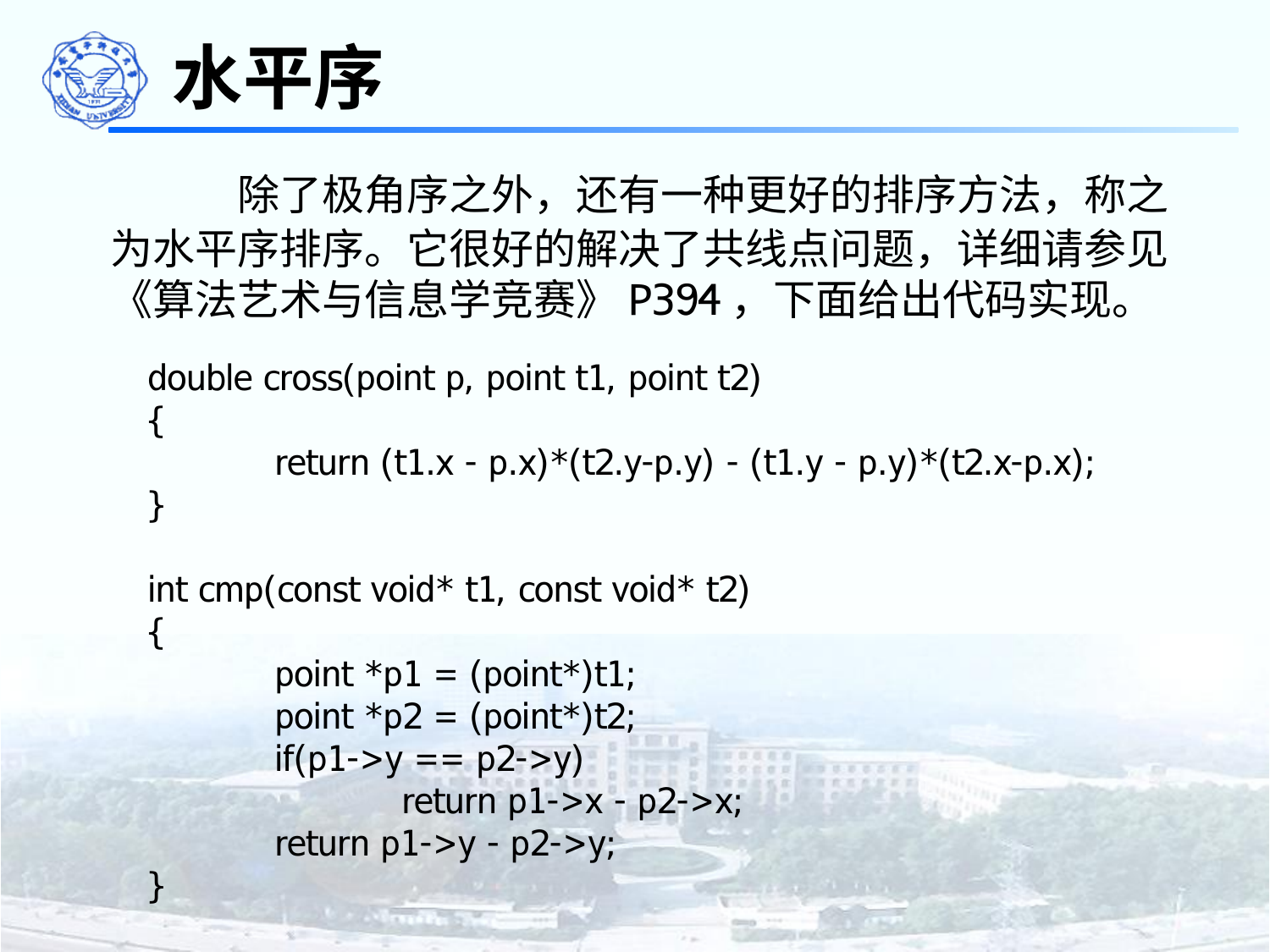

# 水平序
	除了极角序之外，还有一种更好的排序方法，称之为水平序排序。它很好的解决了共线点问题，详细请参见《算法艺术与信息学竞赛》P394，下面给出代码实现。
double cross(point p, point t1, point t2)
{
	return (t1.x - p.x)*(t2.y-p.y) - (t1.y - p.y)*(t2.x-p.x);
}

int cmp(const void* t1, const void* t2)
{
	point *p1 = (point*)t1;
	point *p2 = (point*)t2;
	if(p1->y == p2->y)
		return p1->x - p2->x;
	return p1->y - p2->y;
}